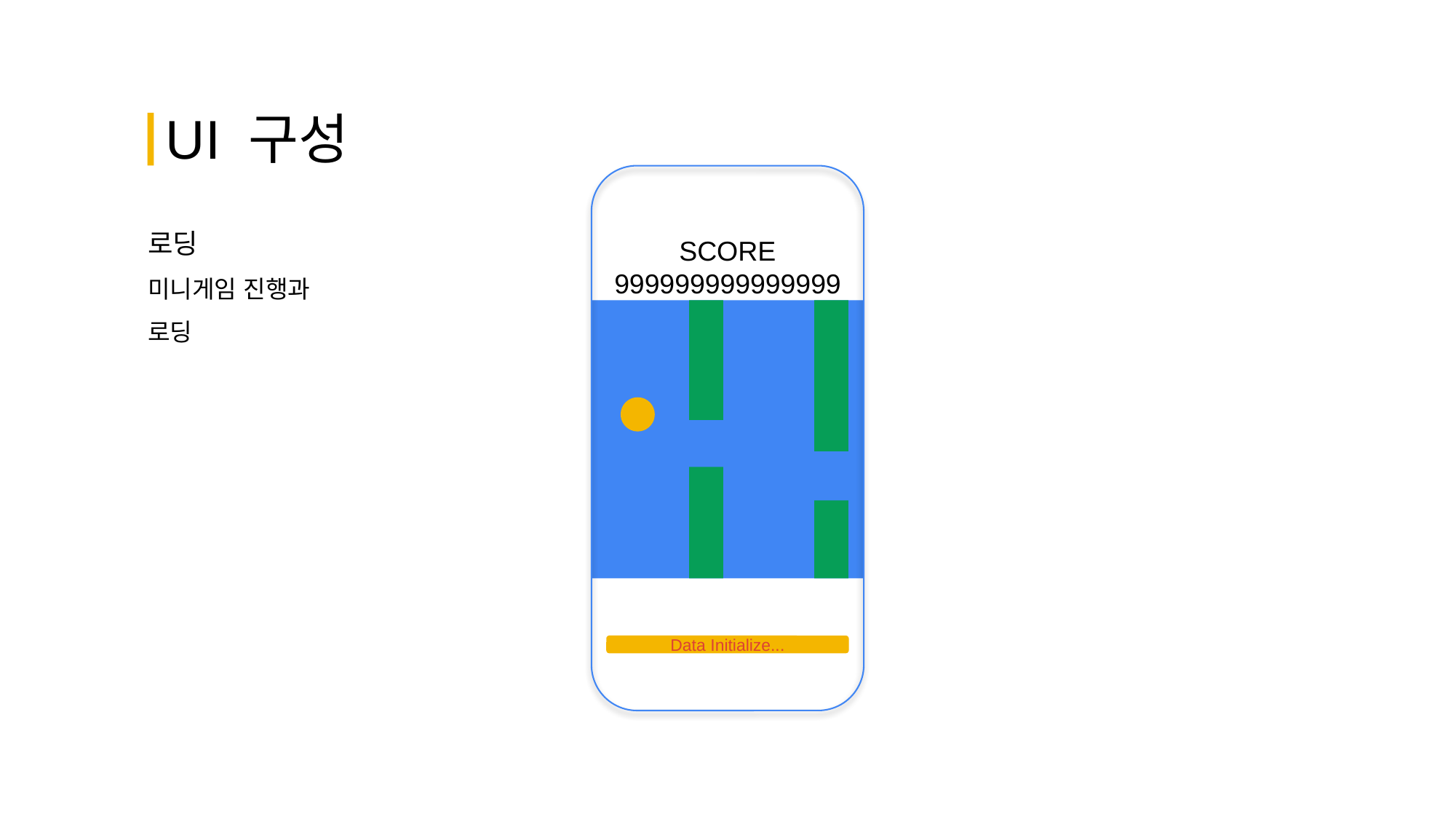

UI 구성

로딩
미니게임 진행과
로딩
SCORE
999999999999999

Data Initialize...